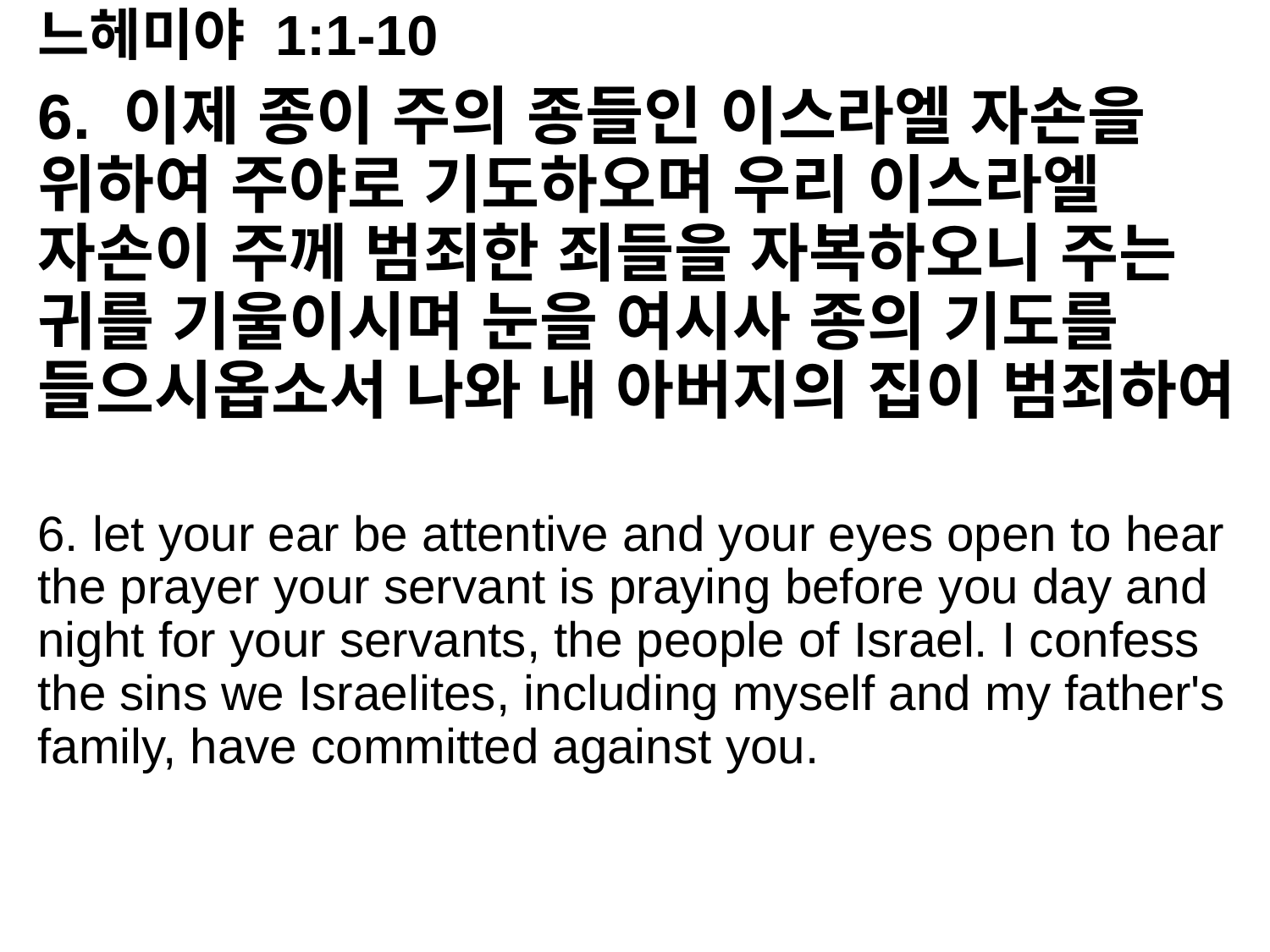

느헤미야 1:1-10
6. 이제 종이 주의 종들인 이스라엘 자손을 위하여 주야로 기도하오며 우리 이스라엘 자손이 주께 범죄한 죄들을 자복하오니 주는 귀를 기울이시며 눈을 여시사 종의 기도를 들으시옵소서 나와 내 아버지의 집이 범죄하여

6. let your ear be attentive and your eyes open to hear the prayer your servant is praying before you day and night for your servants, the people of Israel. I confess the sins we Israelites, including myself and my father's family, have committed against you.